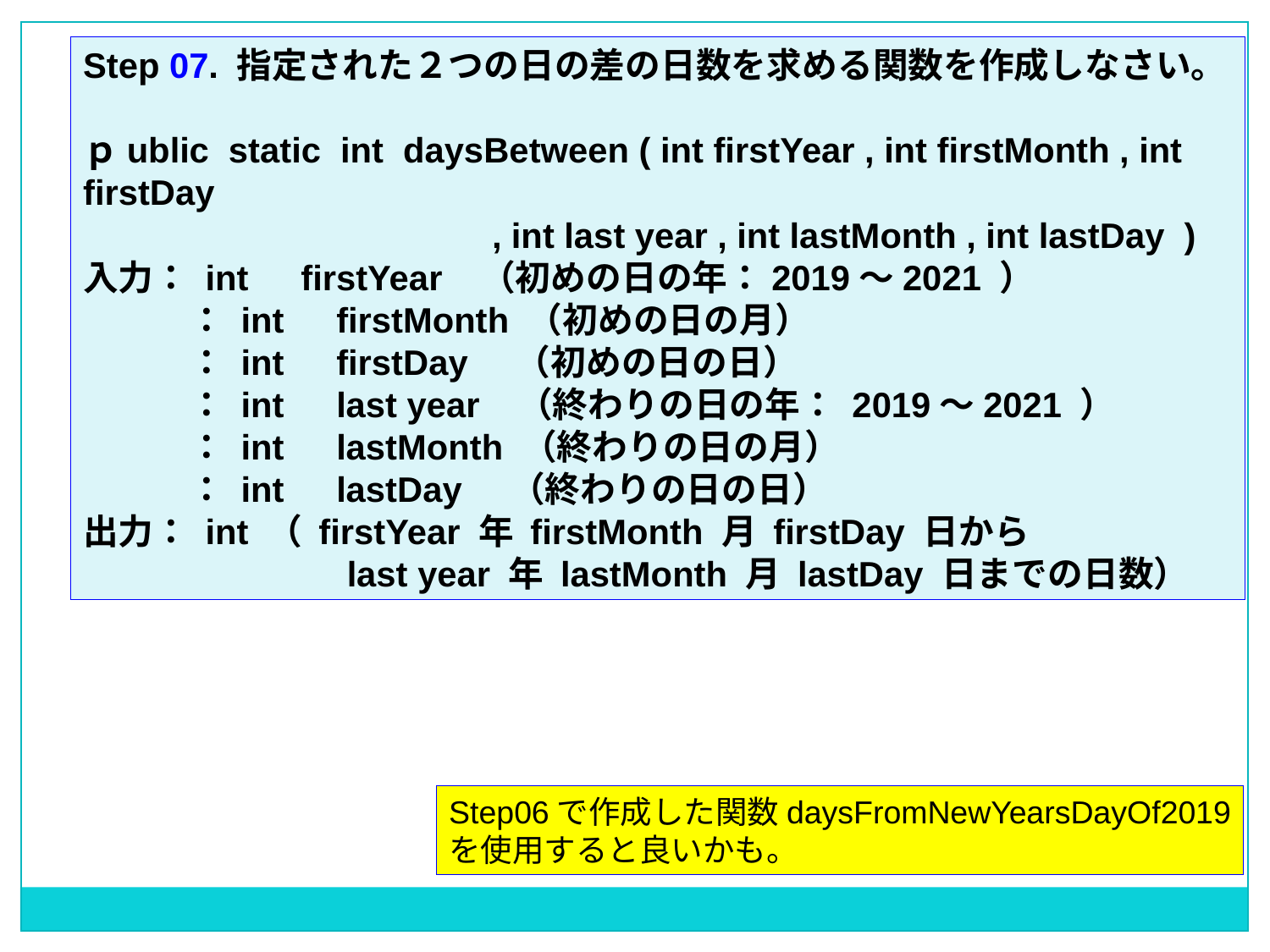

Step 07. 指定された２つの日の差の日数を求める関数を作成しなさい。

ｐublic  static  int  daysBetween ( int firstYear , int firstMonth , int firstDay
                                          , int last year , int lastMonth , int lastDay  )
入力： int　firstYear   （初めの日の年：2019～2021 ）
　　　： int　firstMonth （初めの日の月）
　　　： int　firstDay    （初めの日の日）
　　　： int　last year   （終わりの日の年： 2019～2021 ）
　　　： int　lastMonth （終わりの日の月）
　　　： int　lastDay    （終わりの日の日）
出力： int （ firstYear 年 firstMonth 月 firstDay 日から
　　　　　　　 last year 年 lastMonth 月 lastDay 日までの日数）
Step06で作成した関数daysFromNewYearsDayOf2019
を使用すると良いかも。